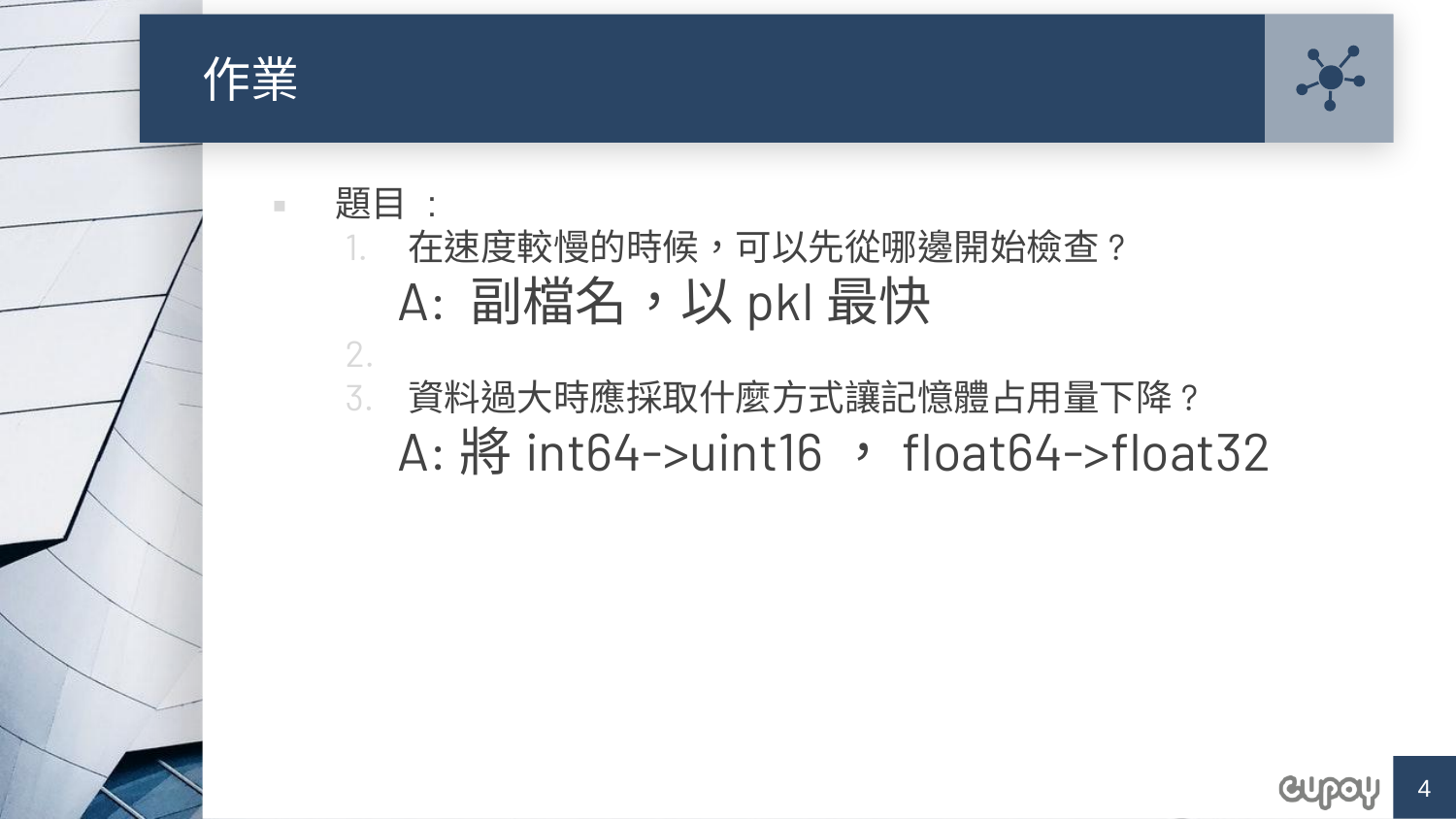

# 作業

題目 :
在速度較慢的時候，可以先從哪邊開始檢查?
     A: 副檔名，以pkl最快

資料過大時應採取什麼方式讓記憶體占用量下降?
     A:將int64->uint16，float64->float32
4